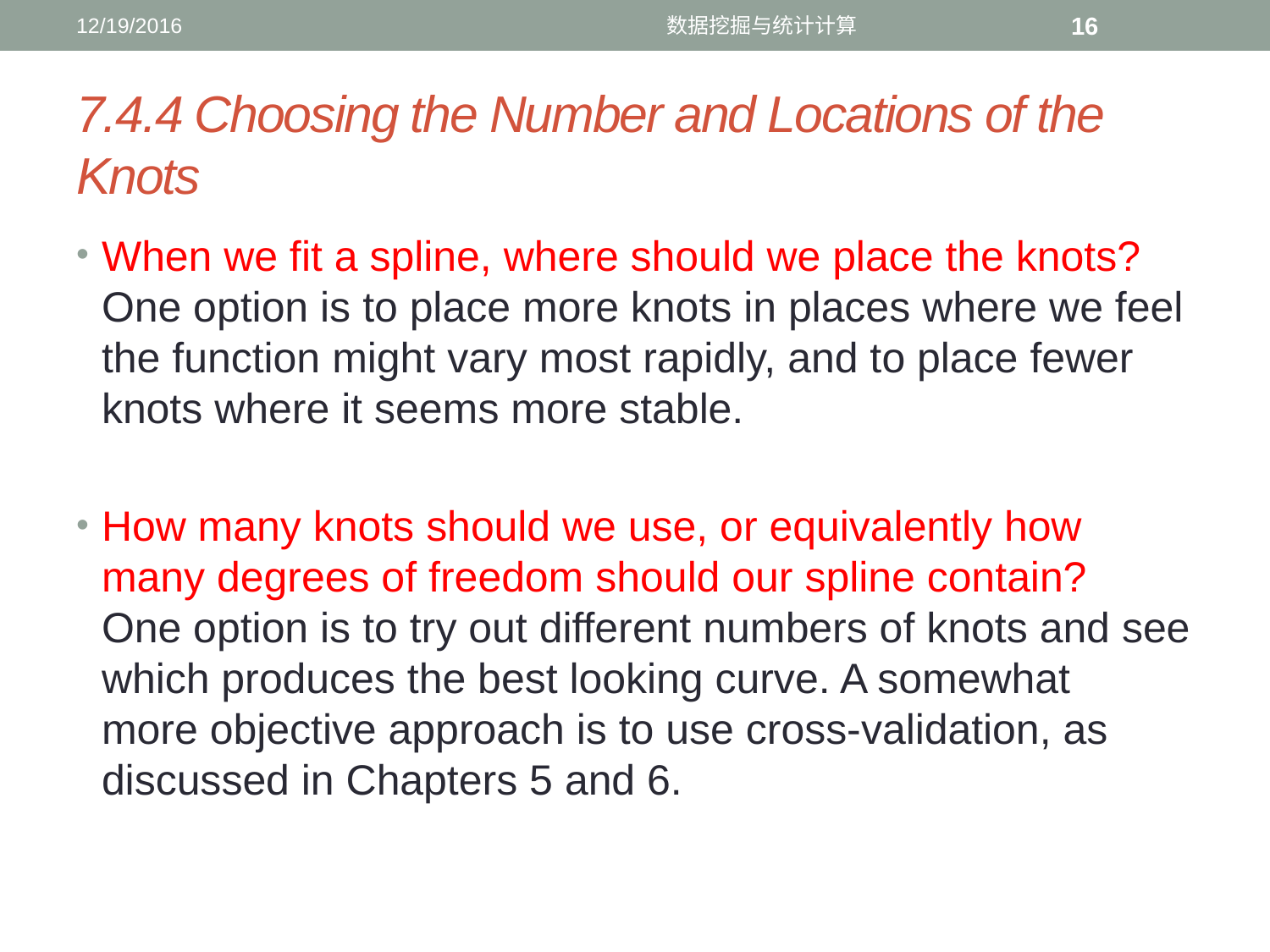

12/19/2016
数据挖掘与统计计算
16
# 7.4.4 Choosing the Number and Locations of the Knots
When we fit a spline, where should we place the knots?
One option is to place more knots in places where we feel the function might vary most rapidly, and to place fewer knots where it seems more stable.

How many knots should we use, or equivalently how many degrees of freedom should our spline contain?
One option is to try out different numbers of knots and see which produces the best looking curve. A somewhat
more objective approach is to use cross-validation, as discussed in Chapters 5 and 6.